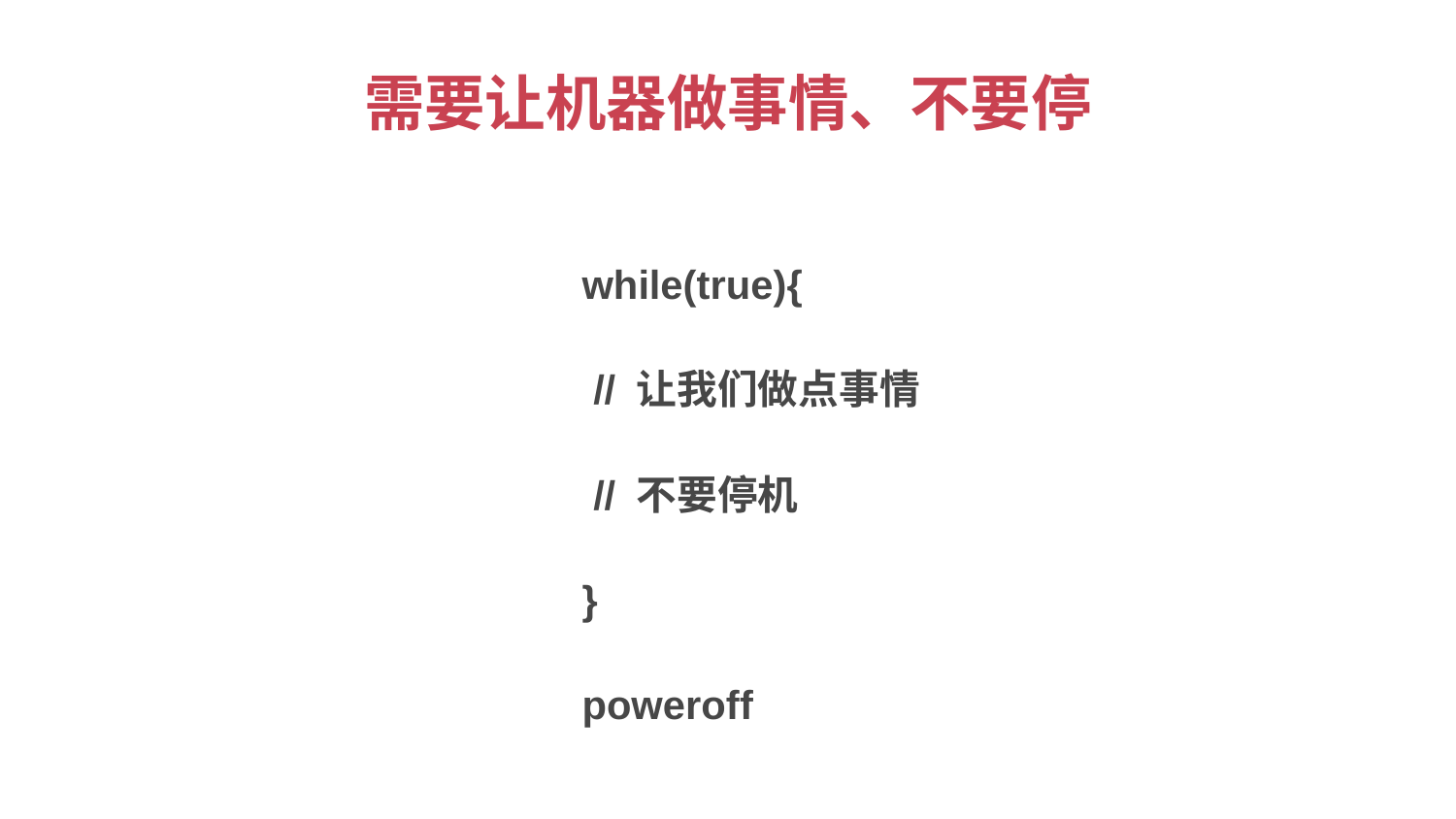

# 需要让机器做事情、不要停
while(true){
 // 让我们做点事情
 // 不要停机
}
poweroff